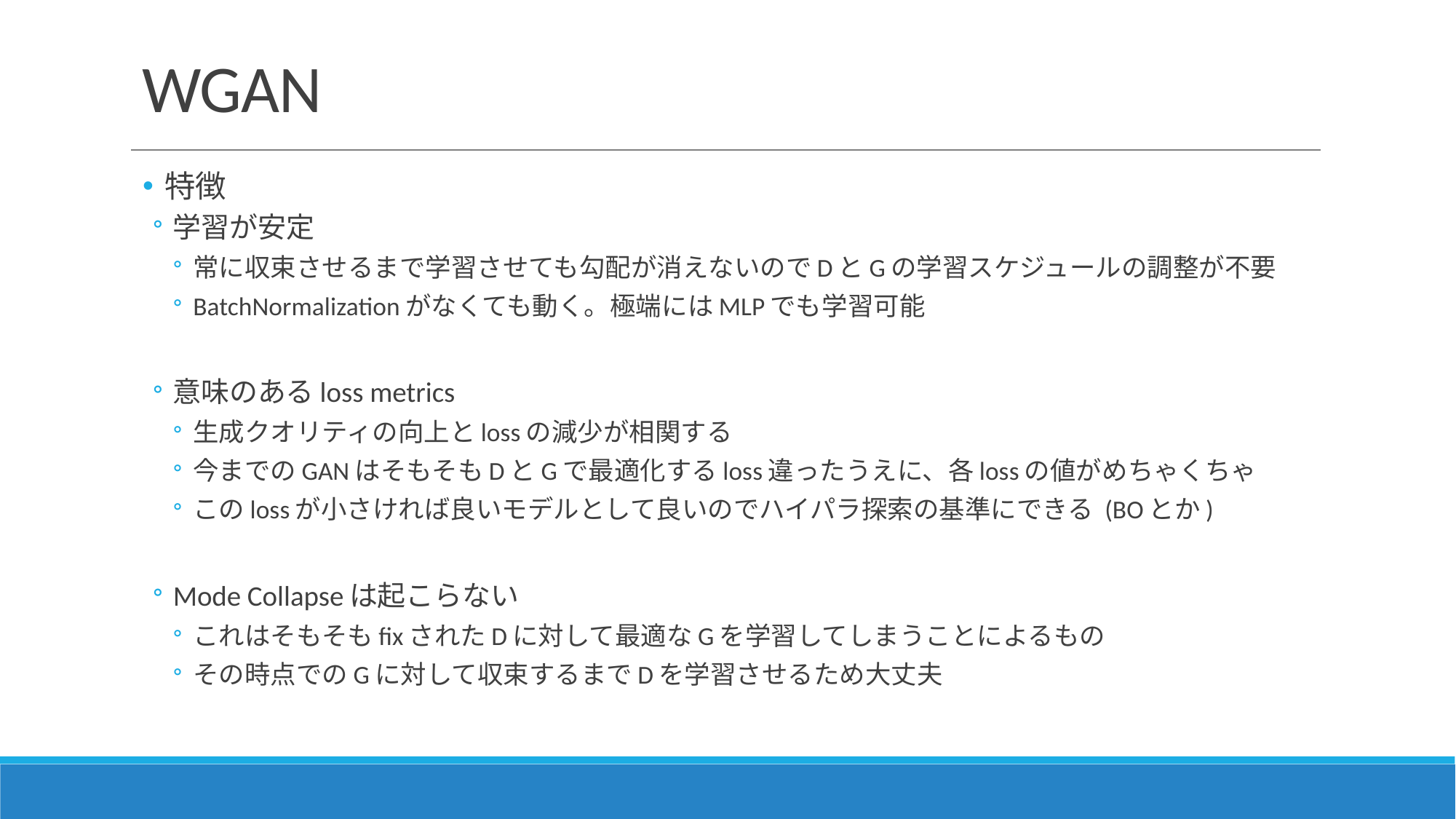

# WGAN
特徴
学習が安定
常に収束させるまで学習させても勾配が消えないのでDとGの学習スケジュールの調整が不要
BatchNormalizationがなくても動く。極端にはMLPでも学習可能

意味のあるloss metrics
生成クオリティの向上とlossの減少が相関する
今までのGANはそもそもDとGで最適化するloss違ったうえに、各lossの値がめちゃくちゃ
このlossが小さければ良いモデルとして良いのでハイパラ探索の基準にできる (BOとか)

Mode Collapseは起こらない
これはそもそもfixされたDに対して最適なGを学習してしまうことによるもの
その時点でのGに対して収束するまでDを学習させるため大丈夫